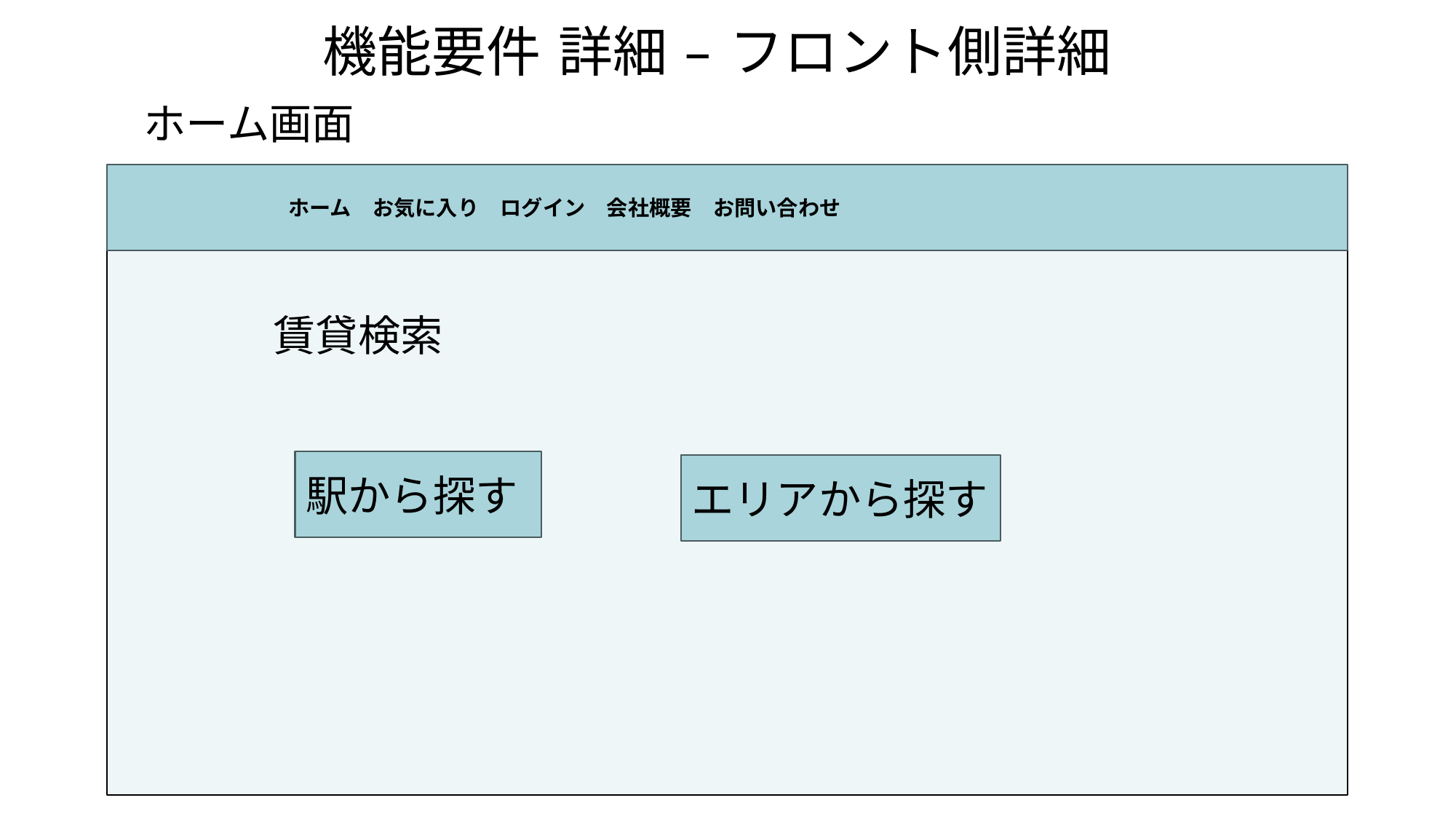

機能要件 詳細 – フロント側詳細
ホーム画面
　　　　　　　　ホーム　お気に入り　ログイン　会社概要　お問い合わせ

賃貸検索
駅から探す
エリアから探す